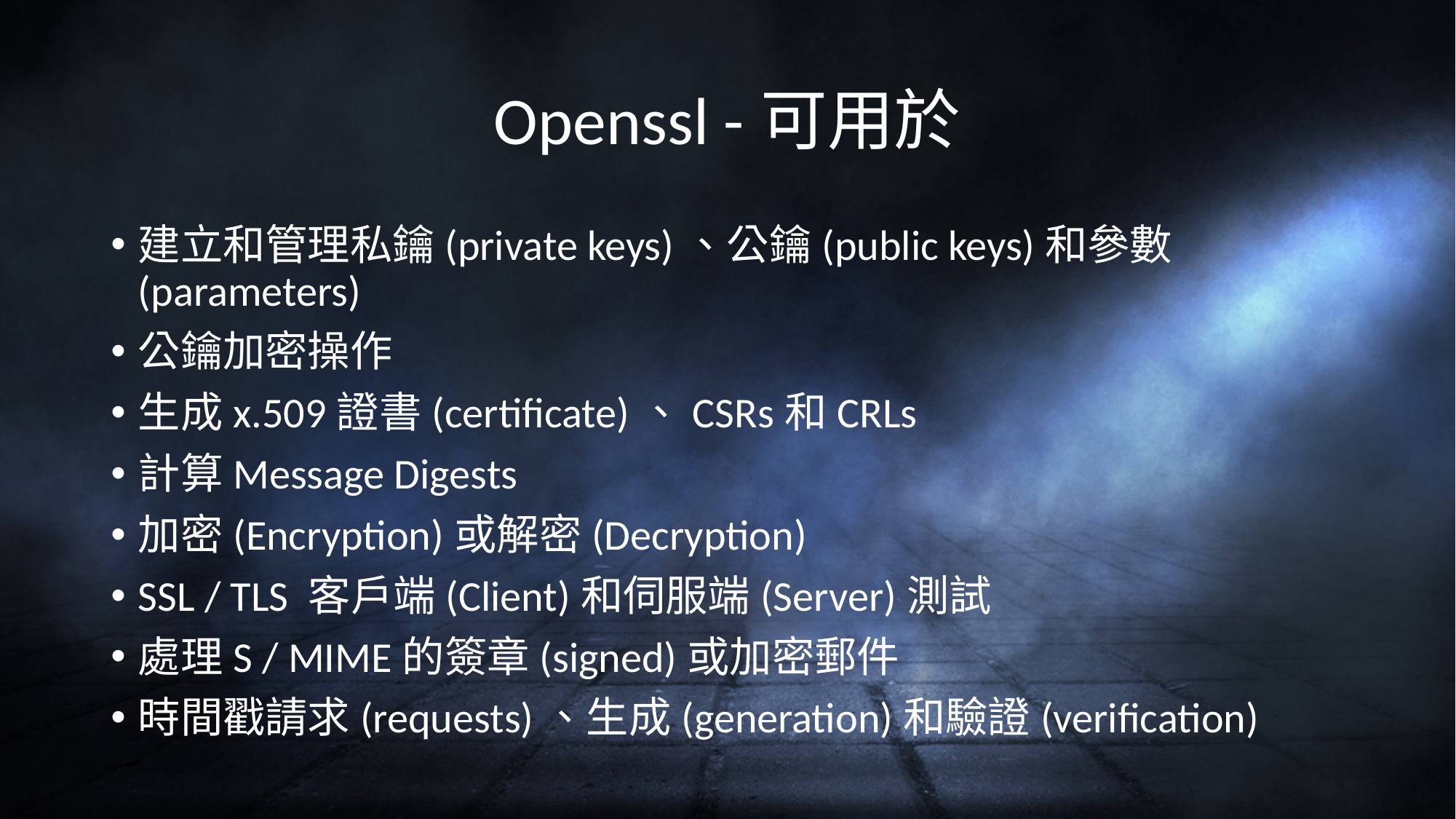

# Openssl -可用於
建立和管理私鑰(private keys)、公鑰(public keys)和參數(parameters)
公鑰加密操作
生成x.509證書(certificate)、CSRs和CRLs
計算Message Digests
加密(Encryption)或解密(Decryption)
SSL / TLS 客戶端(Client)和伺服端(Server)測試
處理S / MIME的簽章(signed)或加密郵件
時間戳請求(requests)、生成(generation)和驗證(verification)